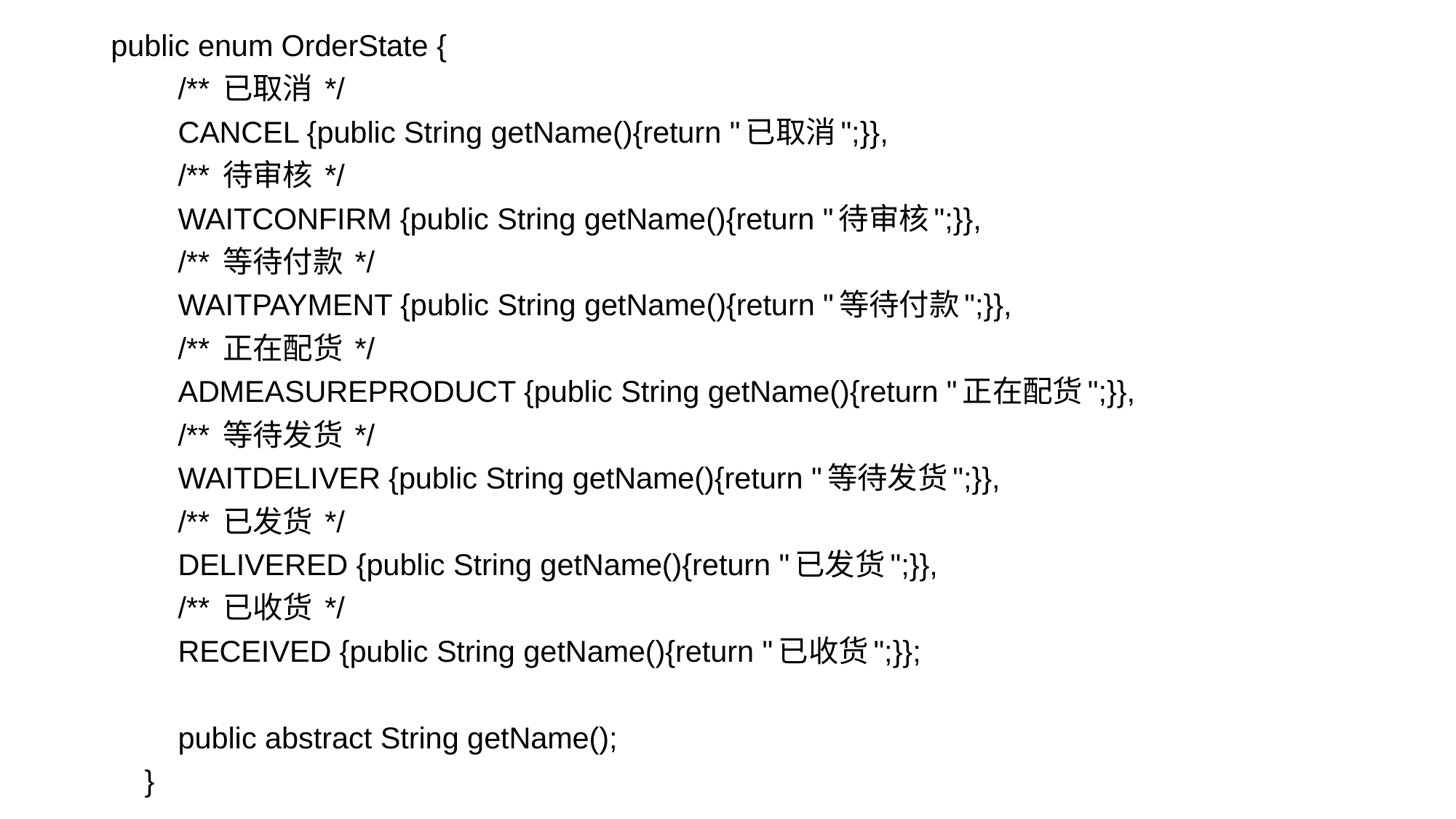

public enum OrderState {
        /** 已取消 */
        CANCEL {public String getName(){return "已取消";}},
        /** 待审核 */
        WAITCONFIRM {public String getName(){return "待审核";}},
        /** 等待付款 */
        WAITPAYMENT {public String getName(){return "等待付款";}},
        /** 正在配货 */
        ADMEASUREPRODUCT {public String getName(){return "正在配货";}},
        /** 等待发货 */
        WAITDELIVER {public String getName(){return "等待发货";}},
        /** 已发货 */
        DELIVERED {public String getName(){return "已发货";}},
        /** 已收货 */
        RECEIVED {public String getName(){return "已收货";}};

        public abstract String getName();
    }